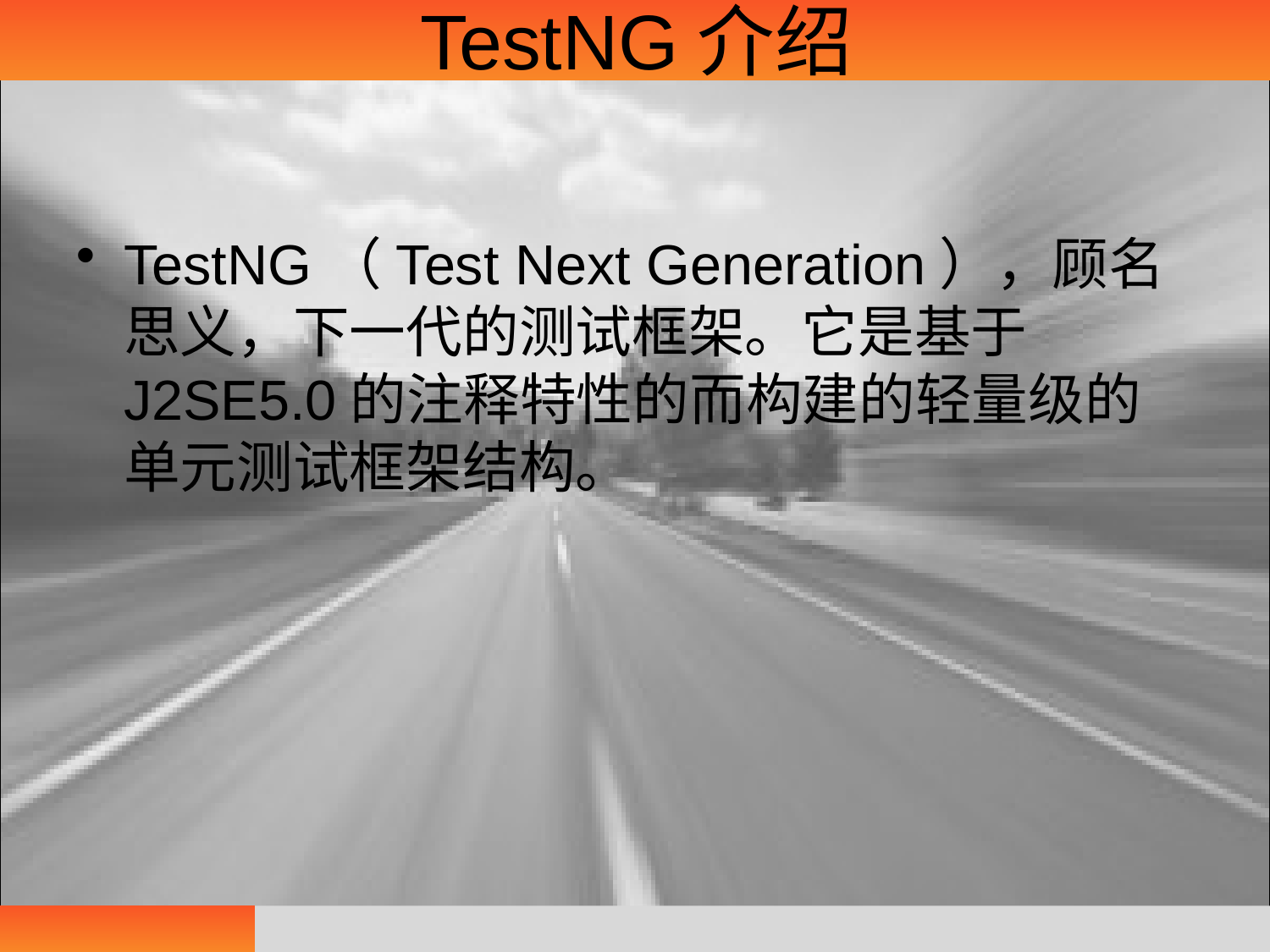

# TestNG介绍
TestNG（Test Next Generation），顾名思义，下一代的测试框架。它是基于J2SE5.0的注释特性的而构建的轻量级的单元测试框架结构。